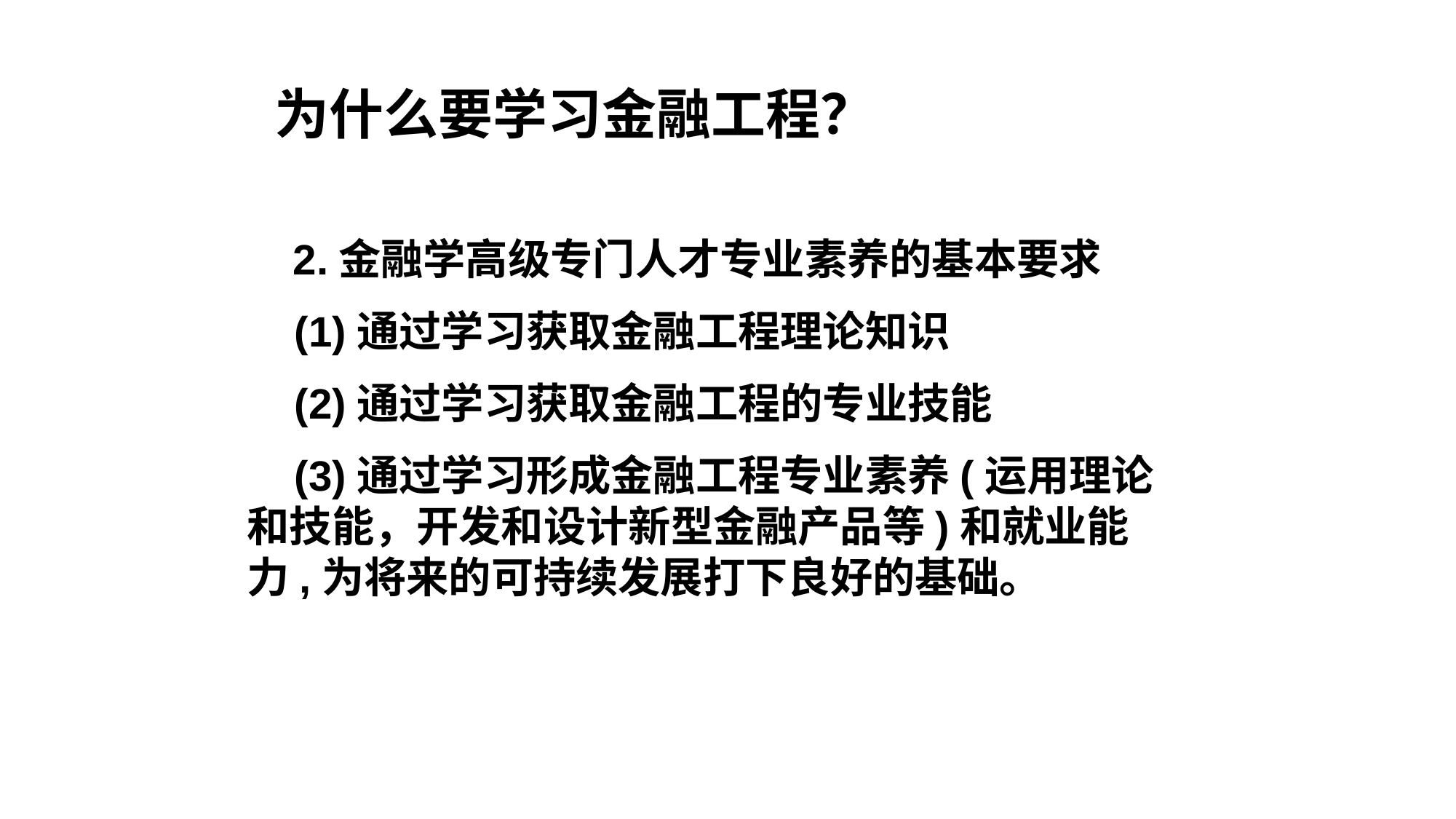

为什么要学习金融工程？

      2.金融学高级专门人才专业素养的基本要求
    (1)通过学习获取金融工程理论知识
    (2)通过学习获取金融工程的专业技能
    (3)通过学习形成金融工程专业素养(运用理论和技能，开发和设计新型金融产品等)和就业能力,为将来的可持续发展打下良好的基础。